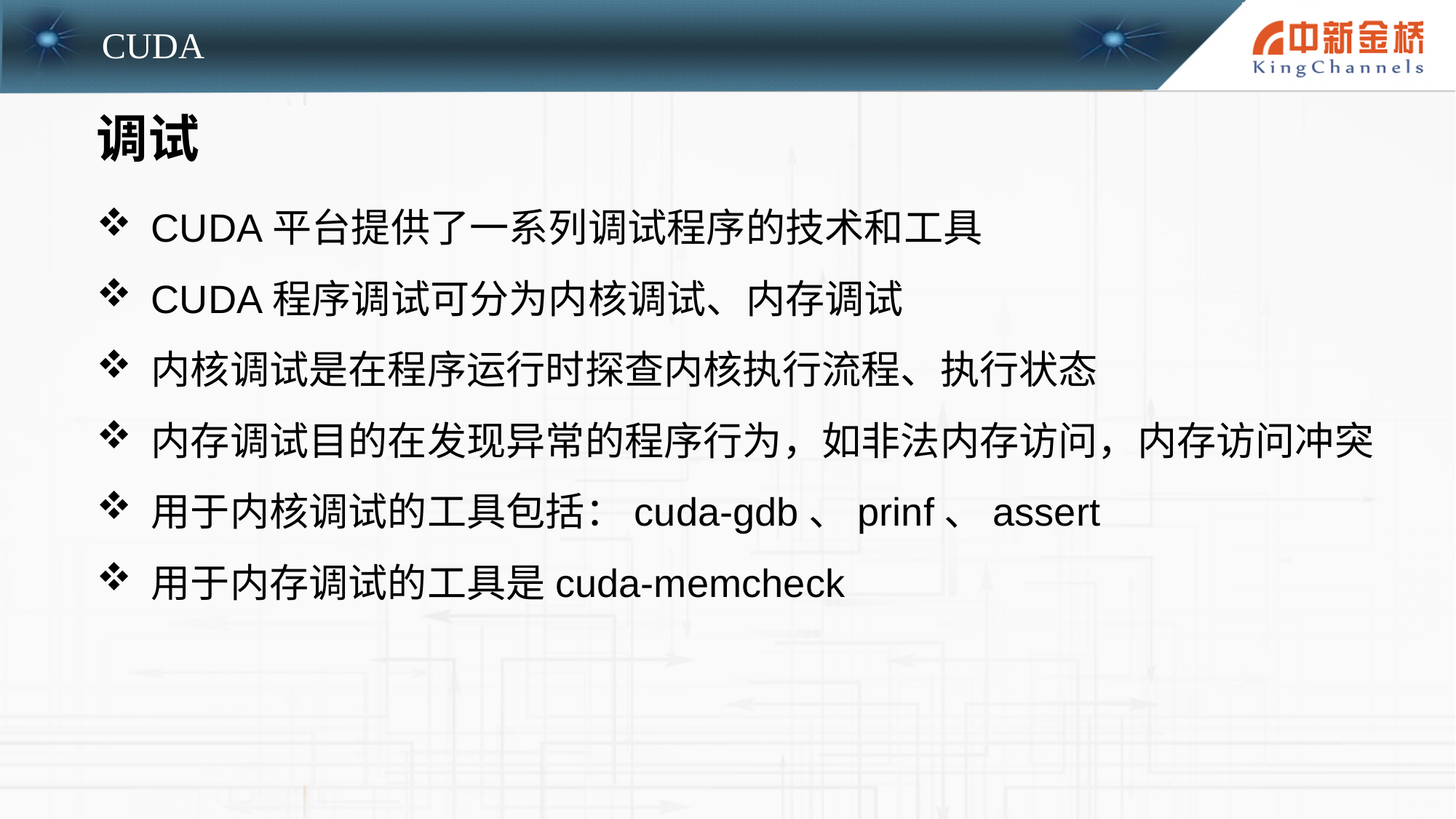

调试
CUDA平台提供了一系列调试程序的技术和工具
CUDA程序调试可分为内核调试、内存调试
内核调试是在程序运行时探查内核执行流程、执行状态
内存调试目的在发现异常的程序行为，如非法内存访问，内存访问冲突
用于内核调试的工具包括：cuda-gdb、prinf、assert
用于内存调试的工具是cuda-memcheck